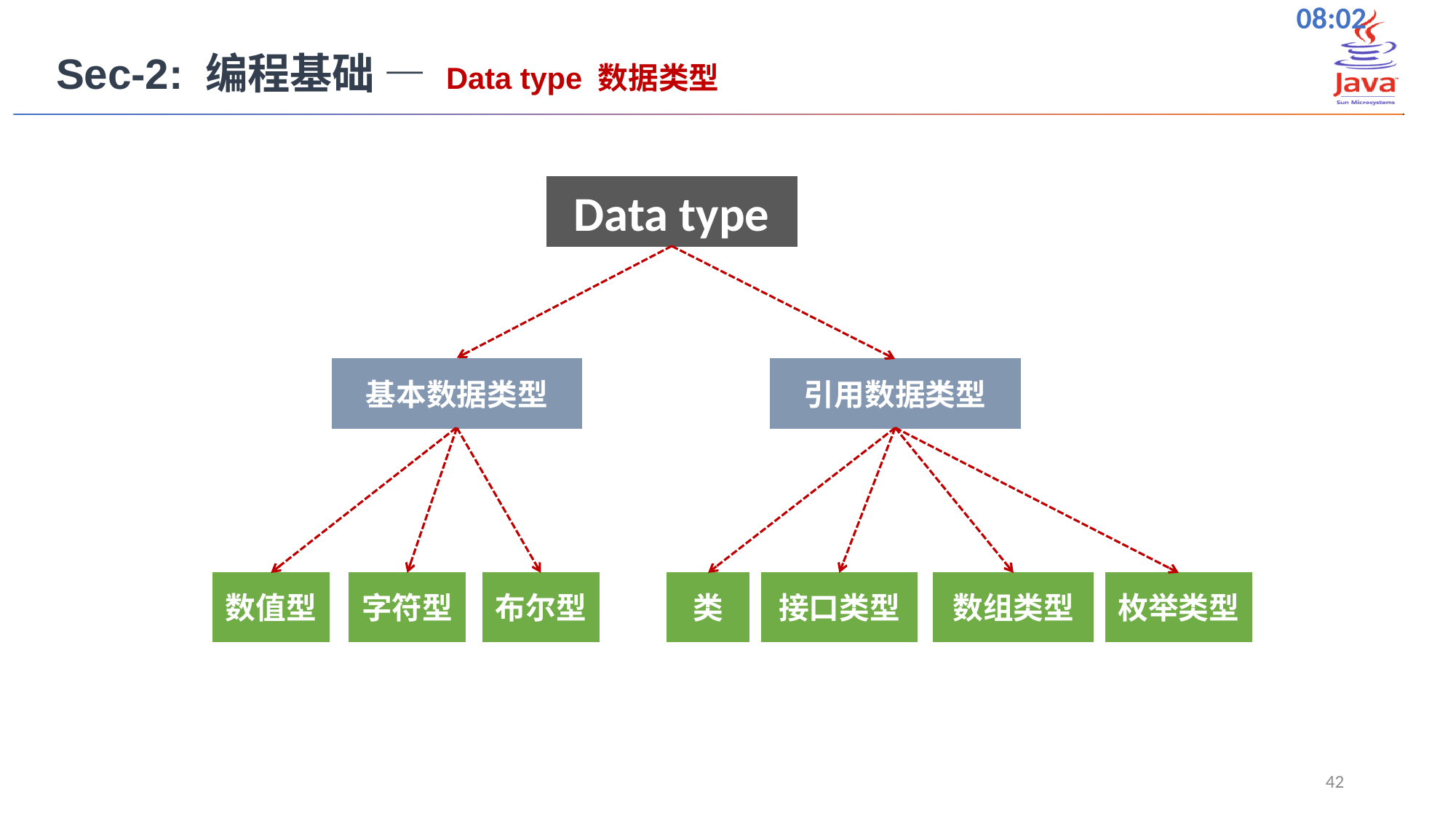

Sec-2: 编程基础 — Data type 数据类型
Data type
基本数据类型
引用数据类型
数值型
字符型
布尔型
类
接口类型
数组类型
枚举类型
42